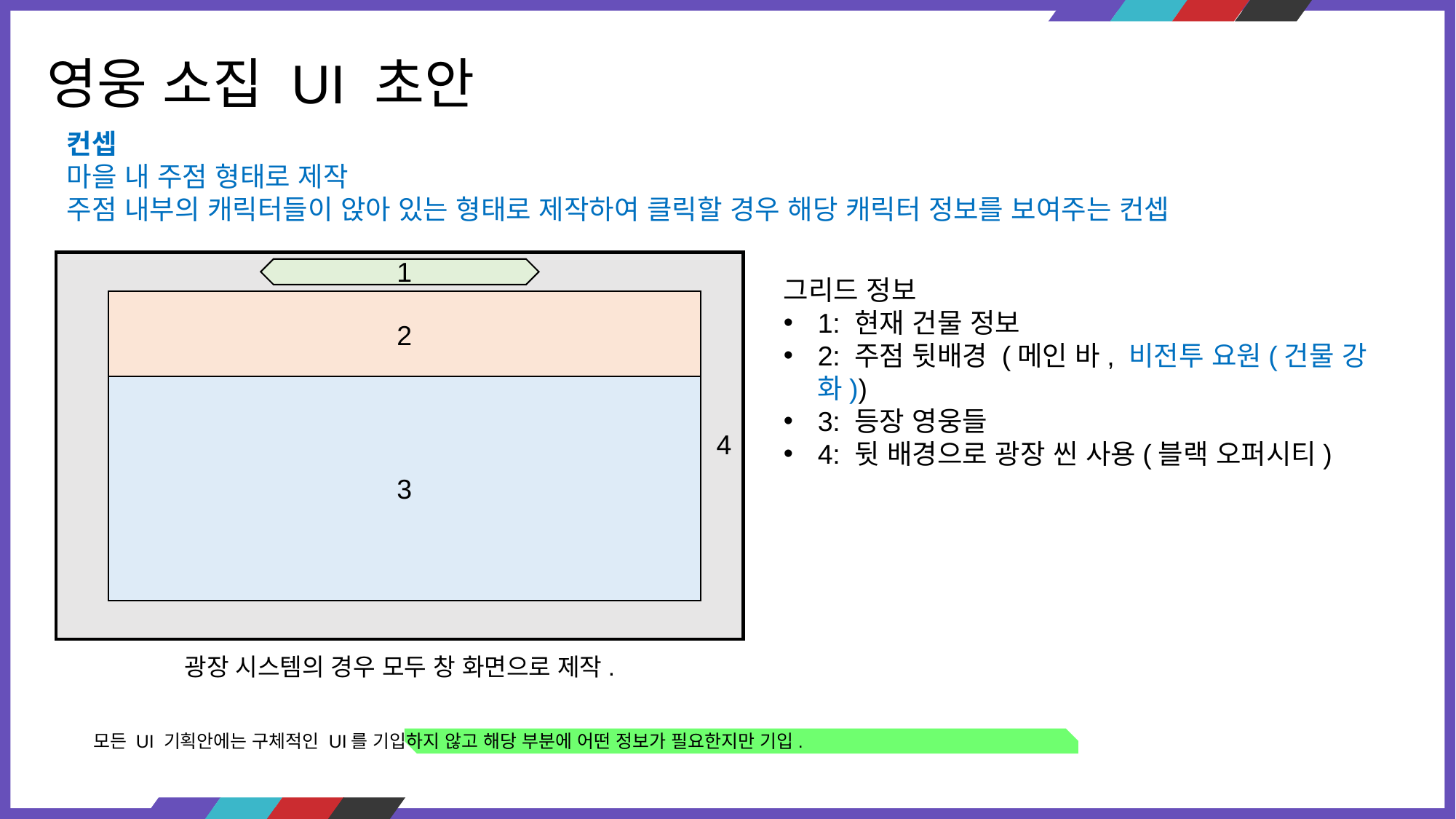

영웅 소집 UI 초안
컨셉
마을 내 주점 형태로 제작
주점 내부의 캐릭터들이 앉아 있는 형태로 제작하여 클릭할 경우 해당 캐릭터 정보를 보여주는 컨셉
1

그리드 정보
1: 현재 건물 정보
2: 주점 뒷배경 (메인 바, 비전투 요원(건물 강화))
3: 등장 영웅들
4: 뒷 배경으로 광장 씬 사용(블랙 오퍼시티)

2

4
3
광장 시스템의 경우 모두 창 화면으로 제작.
모든 UI 기획안에는 구체적인 UI를 기입하지 않고 해당 부분에 어떤 정보가 필요한지만 기입.